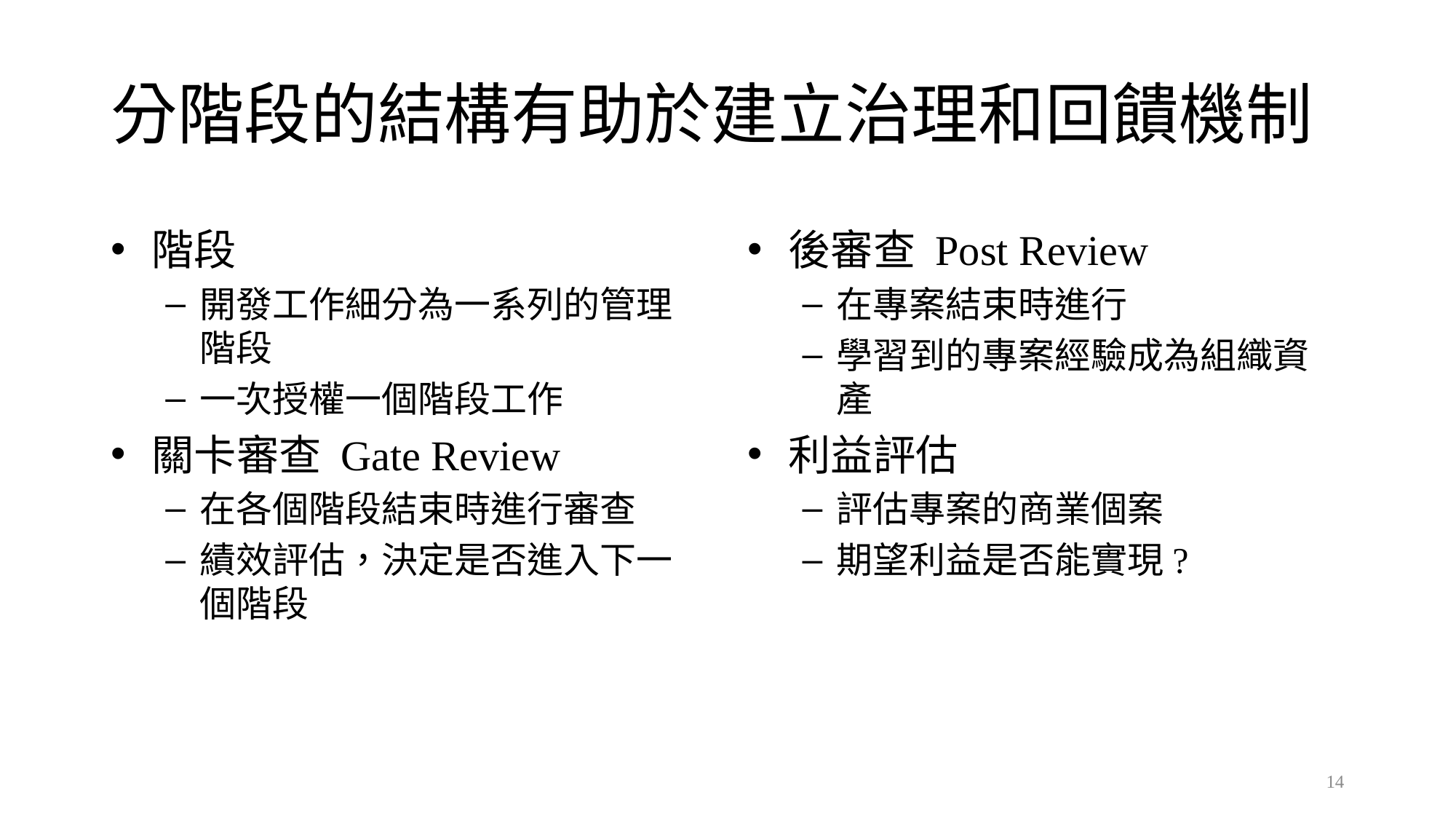

# 分階段的結構有助於建立治理和回饋機制
階段
開發工作細分為一系列的管理階段
一次授權一個階段工作
關卡審查 Gate Review
在各個階段結束時進行審查
績效評估，決定是否進入下一個階段
後審查 Post Review
在專案結束時進行
學習到的專案經驗成為組織資產
利益評估
評估專案的商業個案
期望利益是否能實現?
14